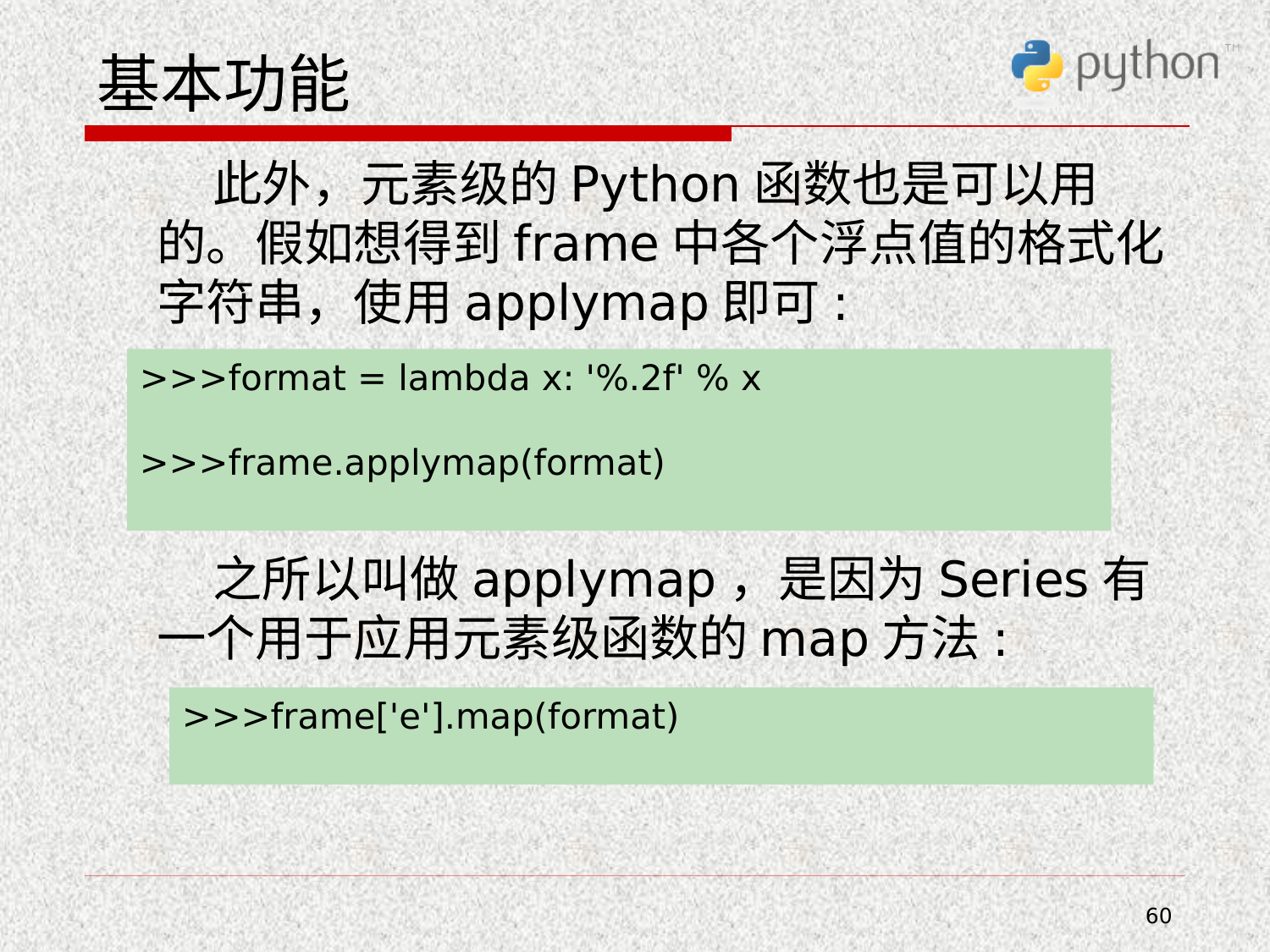

# 基本功能
          此外，元素级的Python函数也是可以用的。假如想得到frame中各个浮点值的格式化字符串，使用applymap即可:

          之所以叫做applymap，是因为Series有一个用于应用元素级函数的map方法:

>>>format = lambda x: '%.2f' % x

>>>frame.applymap(format)

>>>frame['e'].map(format)

60